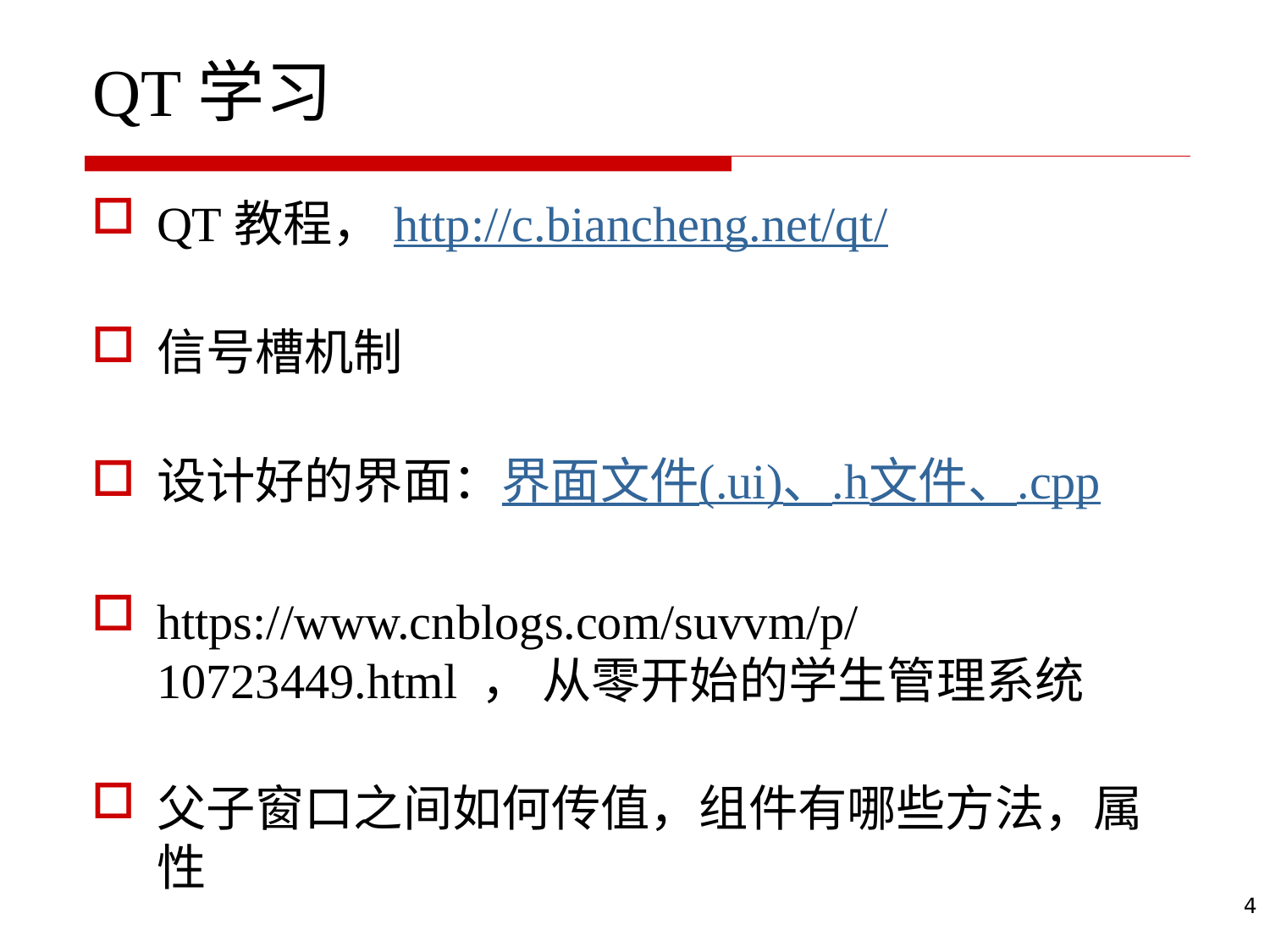

# QT学习
QT教程，http://c.biancheng.net/qt/

信号槽机制

设计好的界面：界面文件(.ui)、.h文件、.cpp

https://www.cnblogs.com/suvvm/p/10723449.html ， 从零开始的学生管理系统

父子窗口之间如何传值，组件有哪些方法，属性
4